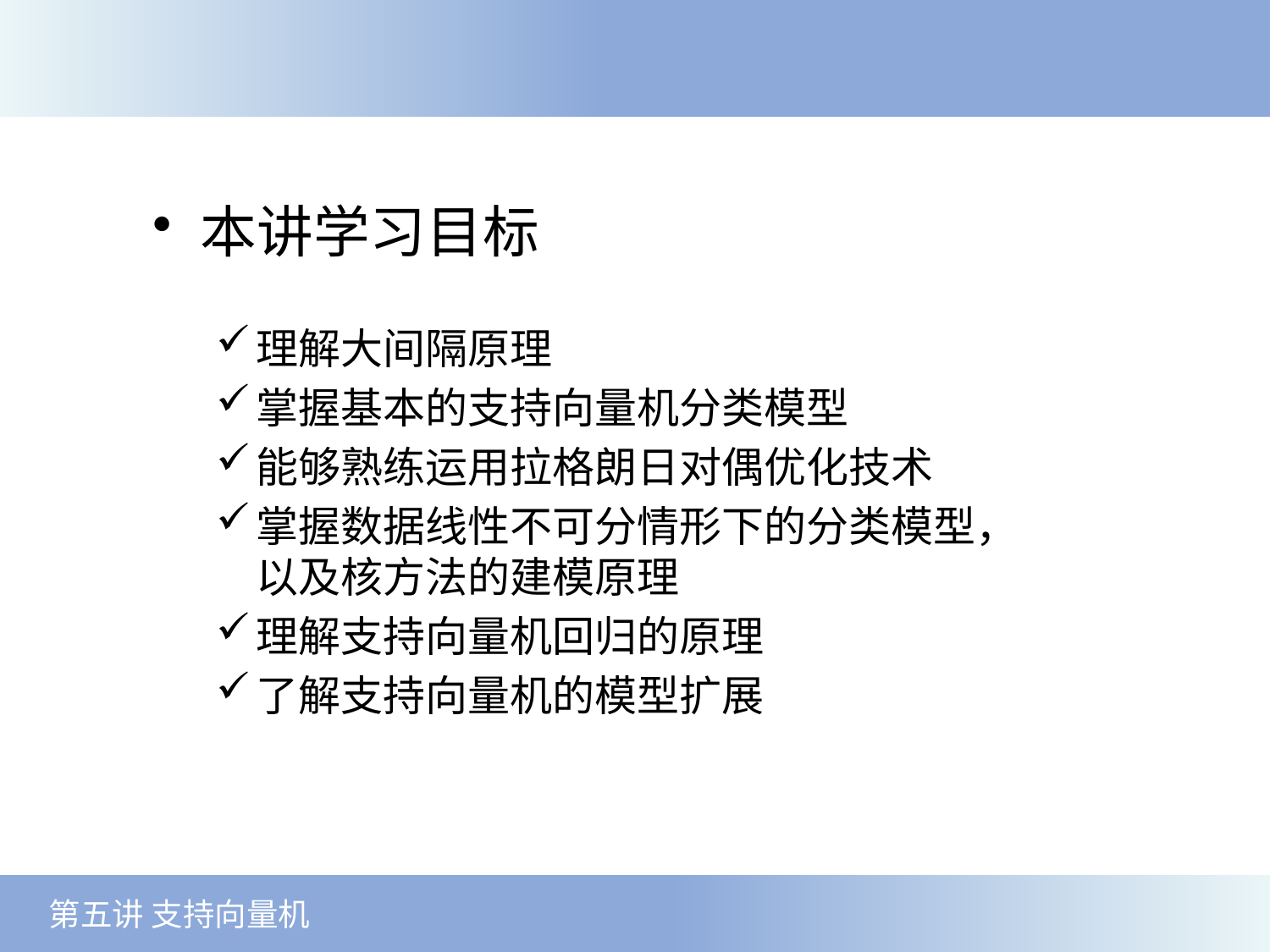

本讲学习目标

理解大间隔原理
掌握基本的支持向量机分类模型
能够熟练运用拉格朗日对偶优化技术
掌握数据线性不可分情形下的分类模型，以及核方法的建模原理
理解支持向量机回归的原理
了解支持向量机的模型扩展
    第五讲 支持向量机